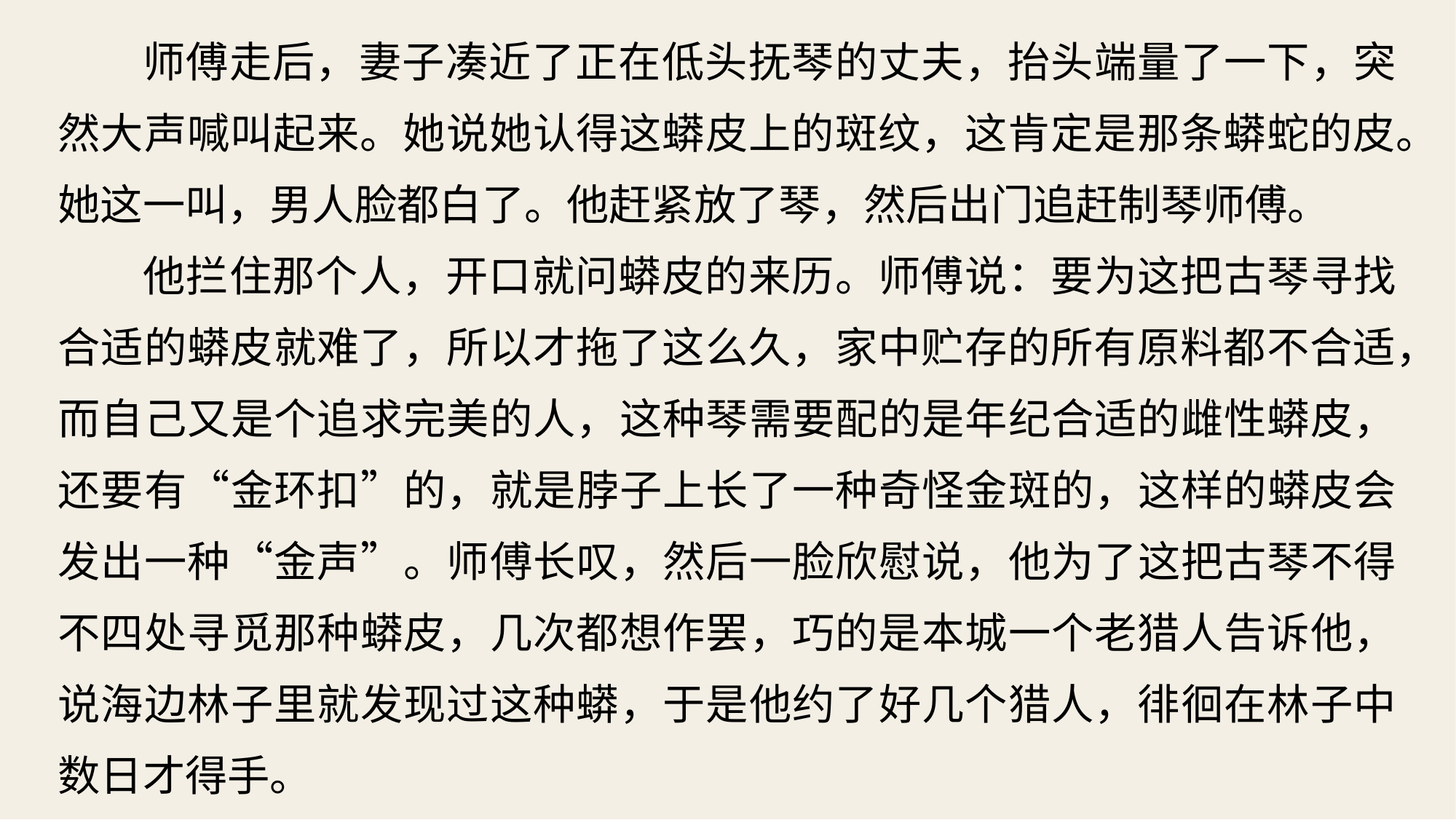

师傅走后，妻子凑近了正在低头抚琴的丈夫，抬头端量了一下，突然大声喊叫起来。她说她认得这蟒皮上的斑纹，这肯定是那条蟒蛇的皮。她这一叫，男人脸都白了。他赶紧放了琴，然后出门追赶制琴师傅。
他拦住那个人，开口就问蟒皮的来历。师傅说：要为这把古琴寻找合适的蟒皮就难了，所以才拖了这么久，家中贮存的所有原料都不合适，而自己又是个追求完美的人，这种琴需要配的是年纪合适的雌性蟒皮，还要有“金环扣”的，就是脖子上长了一种奇怪金斑的，这样的蟒皮会发出一种“金声”。师傅长叹，然后一脸欣慰说，他为了这把古琴不得不四处寻觅那种蟒皮，几次都想作罢，巧的是本城一个老猎人告诉他，说海边林子里就发现过这种蟒，于是他约了好几个猎人，徘徊在林子中数日才得手。